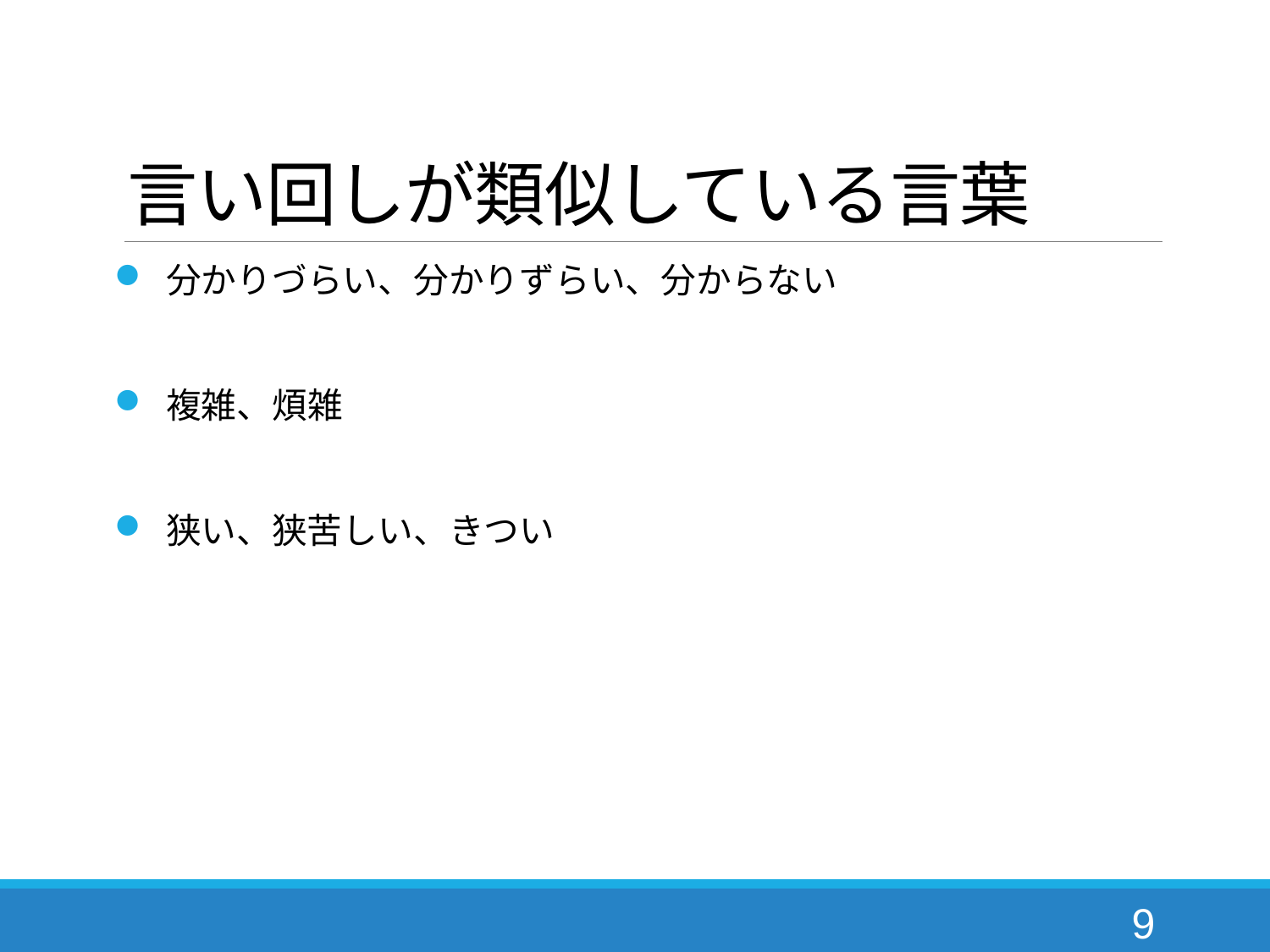

# 言い回しが類似している言葉
 分かりづらい、分かりずらい、分からない

 複雑、煩雑

 狭い、狭苦しい、きつい

9